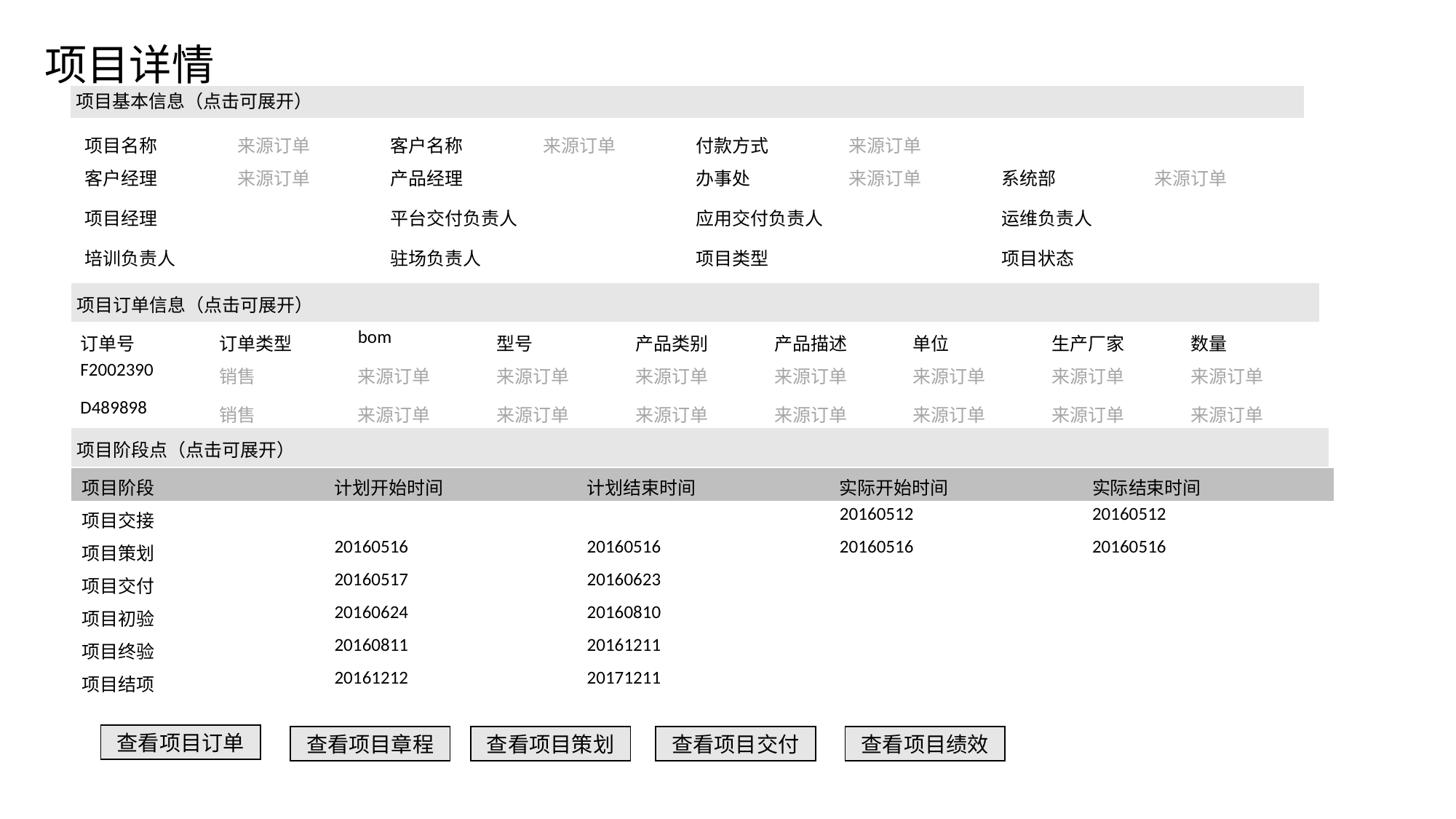

项目详情
项目基本信息（点击可展开）

| 项目名称 | 来源订单 | 客户名称 | 来源订单 | 付款方式 | 来源订单 |  |  |
| --- | --- | --- | --- | --- | --- | --- | --- |
| 客户经理 | 来源订单 | 产品经理 |  | 办事处 | 来源订单 | 系统部 | 来源订单 |
| 项目经理 |  | 平台交付负责人 |  | 应用交付负责人 |  | 运维负责人 |  |
| 培训负责人 |  | 驻场负责人 |  | 项目类型 |  | 项目状态 |  |

项目订单信息（点击可展开）
| 订单号 | 订单类型 | bom | 型号 | 产品类别 | 产品描述 | 单位 | 生产厂家 | 数量 |
| --- | --- | --- | --- | --- | --- | --- | --- | --- |
| F2002390 | 销售 | 来源订单 | 来源订单 | 来源订单 | 来源订单 | 来源订单 | 来源订单 | 来源订单 |
| D489898 | 销售 | 来源订单 | 来源订单 | 来源订单 | 来源订单 | 来源订单 | 来源订单 | 来源订单 |

项目阶段点（点击可展开）
| 项目阶段 | 计划开始时间 | 计划结束时间 | 实际开始时间 | 实际结束时间 |
| --- | --- | --- | --- | --- |
| 项目交接 |  |  | 20160512 | 20160512 |
| 项目策划 | 20160516 | 20160516 | 20160516 | 20160516 |
| 项目交付 | 20160517 | 20160623 |  |  |
| 项目初验 | 20160624 | 20160810 |  |  |
| 项目终验 | 20160811 | 20161211 |  |  |
| 项目结项 | 20161212 | 20171211 |  |  |
查看项目订单
查看项目章程
查看项目策划
查看项目交付
查看项目绩效